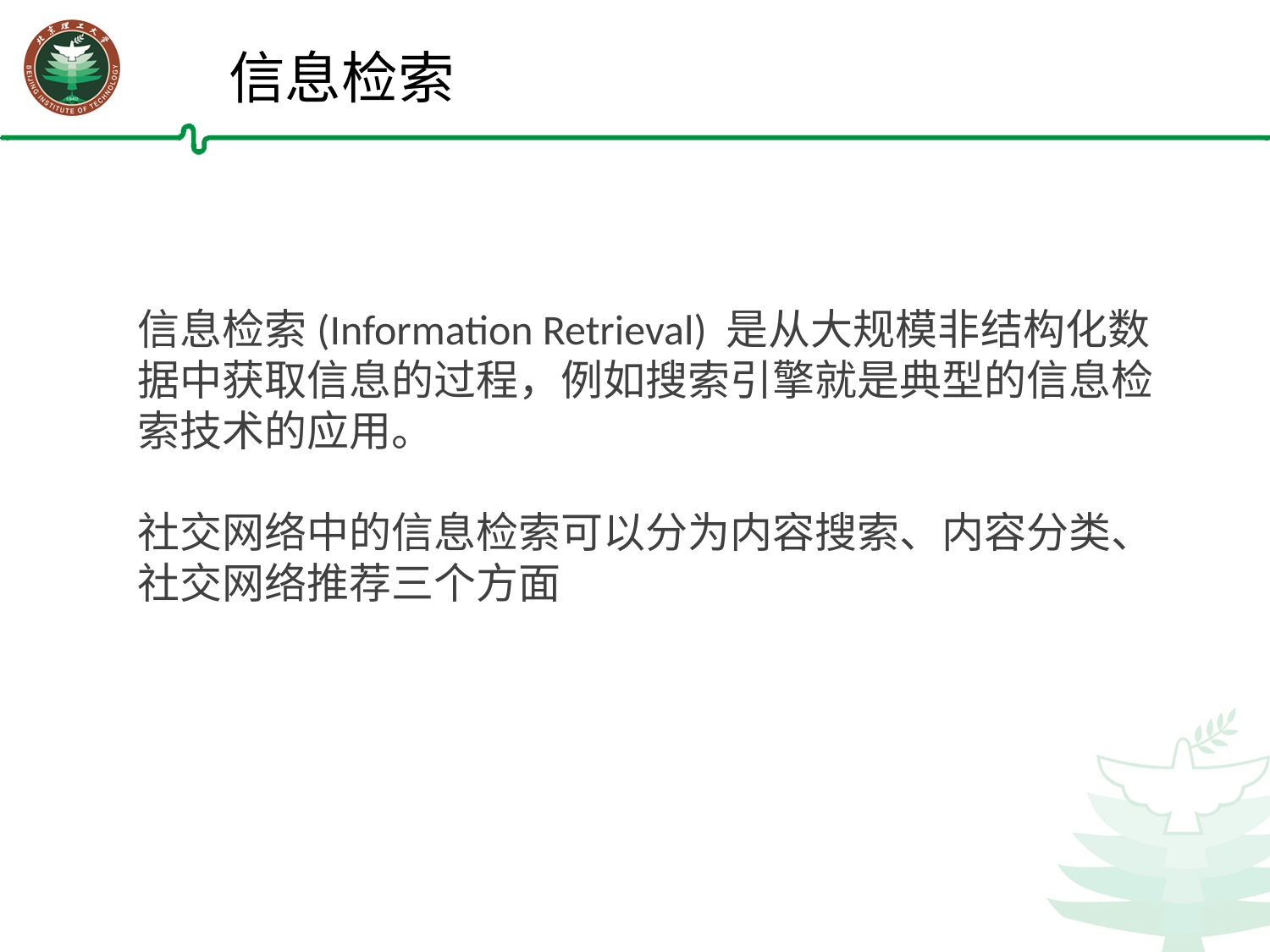

信息检索
信息检索(Information Retrieval) 是从大规模非结构化数据中获取信息的过程，例如搜索引擎就是典型的信息检索技术的应用。

社交网络中的信息检索可以分为内容搜索、内容分类、社交网络推荐三个方面